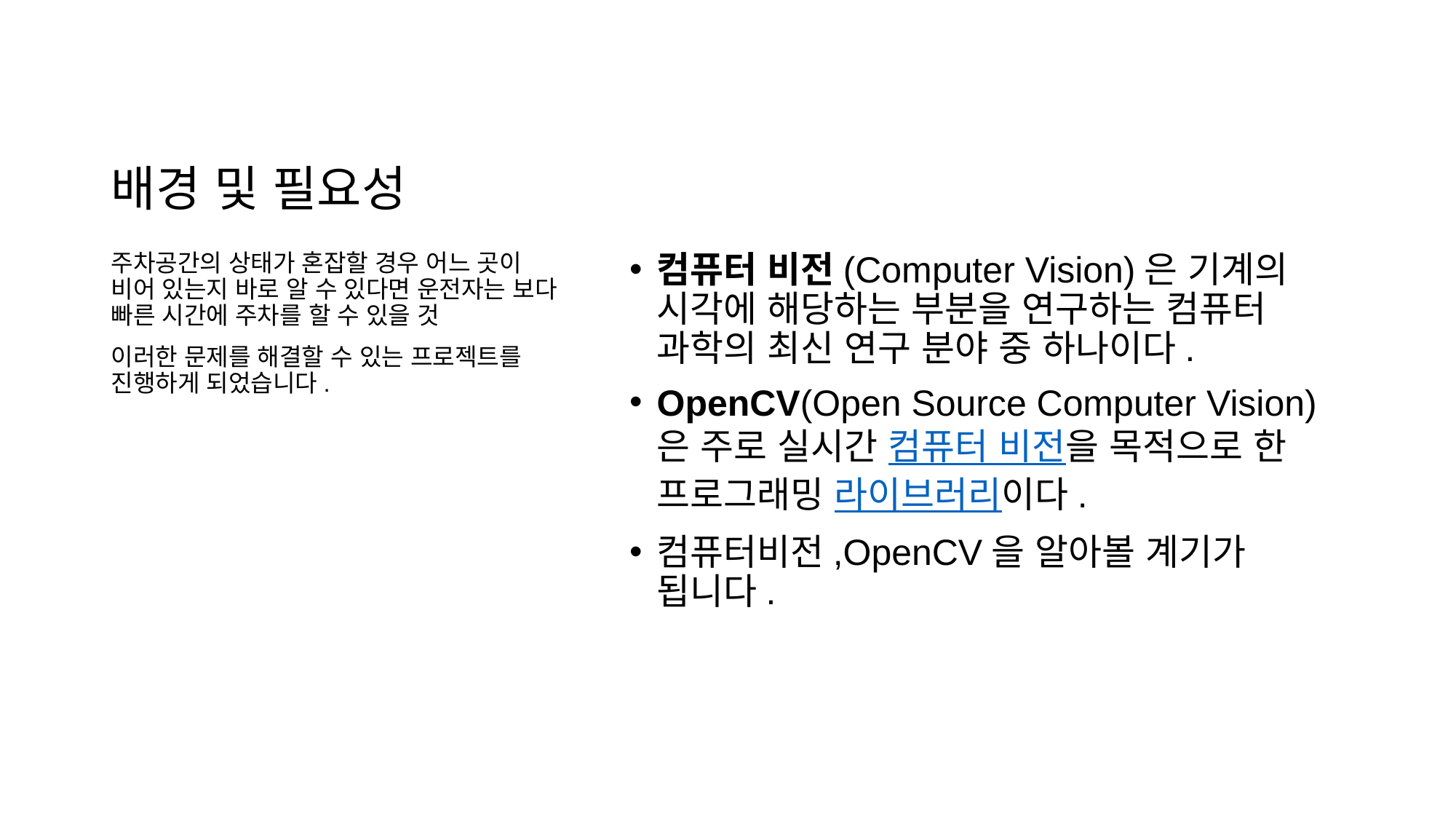

# 배경 및 필요성
주차공간의 상태가 혼잡할 경우 어느 곳이 비어 있는지 바로 알 수 있다면 운전자는 보다 빠른 시간에 주차를 할 수 있을 것
이러한 문제를 해결할 수 있는 프로젝트를 진행하게 되었습니다.
컴퓨터 비전(Computer Vision)은 기계의 시각에 해당하는 부분을 연구하는 컴퓨터 과학의 최신 연구 분야 중 하나이다.
OpenCV(Open Source Computer Vision)은 주로 실시간 컴퓨터 비전을 목적으로 한 프로그래밍 라이브러리이다.
컴퓨터비전,OpenCV을 알아볼 계기가 됩니다.